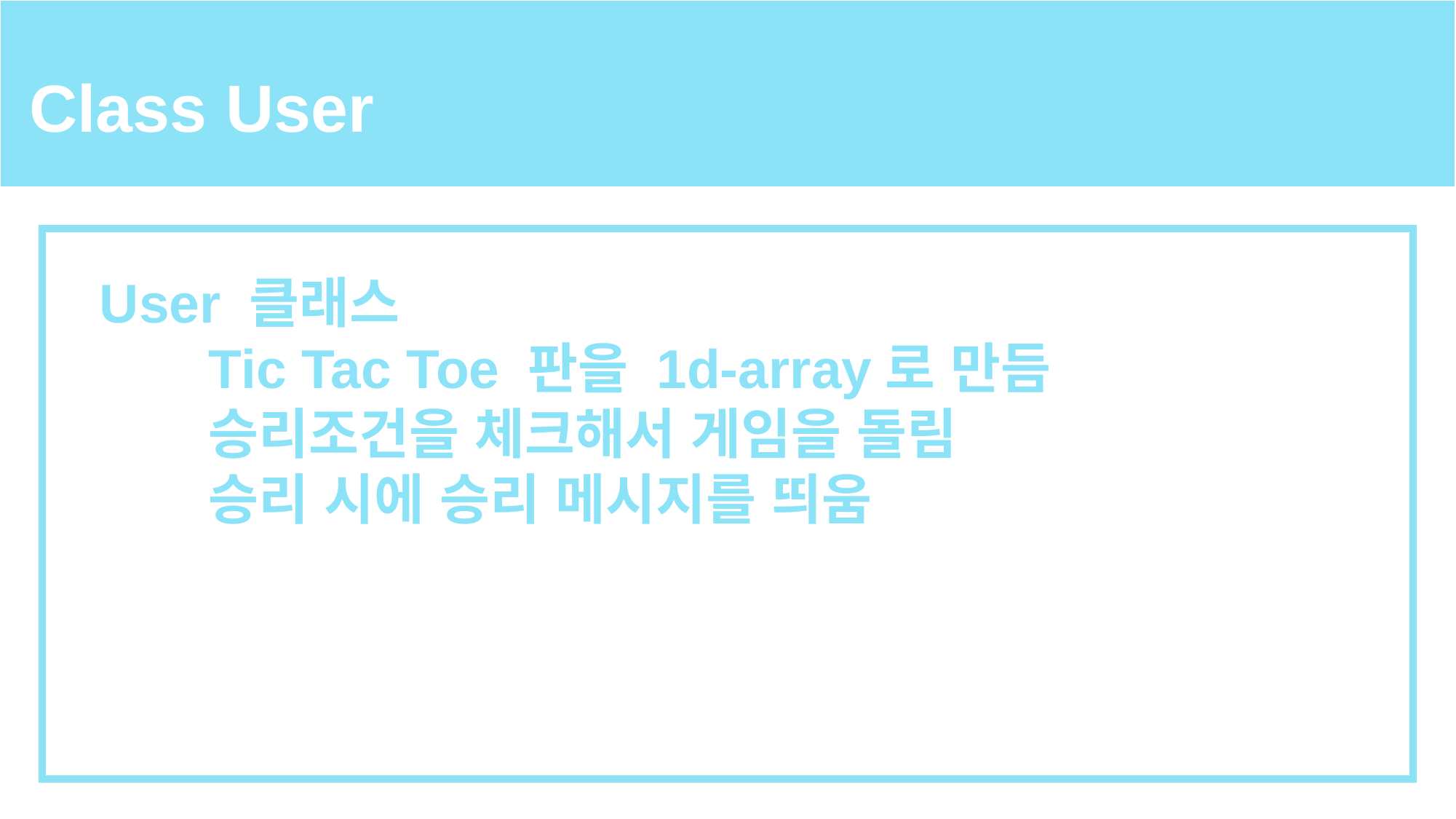

| Class User |  |  |
| --- | --- | --- |
|  |  |  |

User 클래스
	Tic Tac Toe 판을 1d-array로 만듬
	승리조건을 체크해서 게임을 돌림
	승리 시에 승리 메시지를 띄움